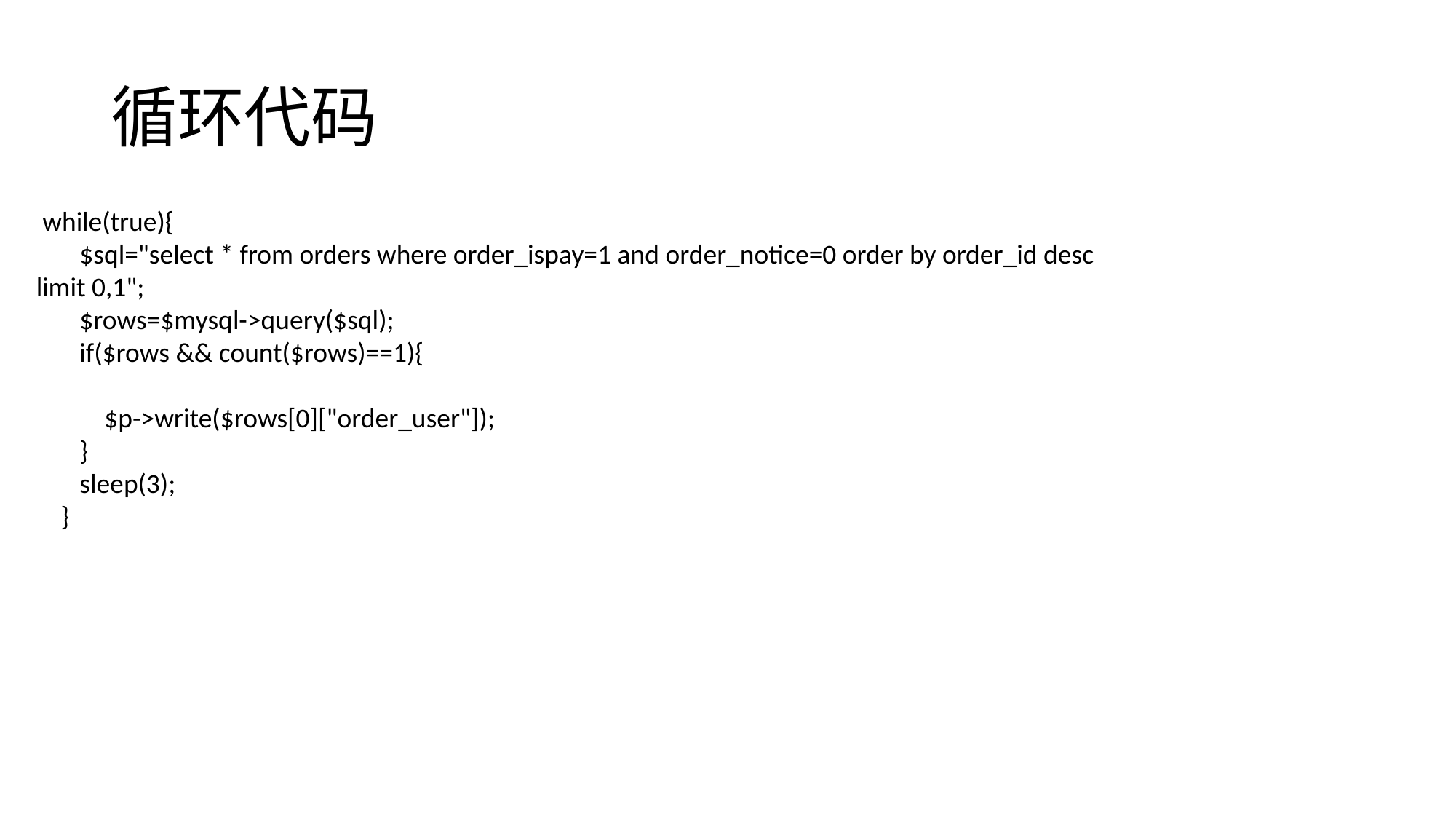

# 循环代码
 while(true){
       $sql="select * from orders where order_ispay=1 and order_notice=0 order by order_id desc limit 0,1";
       $rows=$mysql->query($sql);
       if($rows && count($rows)==1){

           $p->write($rows[0]["order_user"]);
       }
       sleep(3);
    }